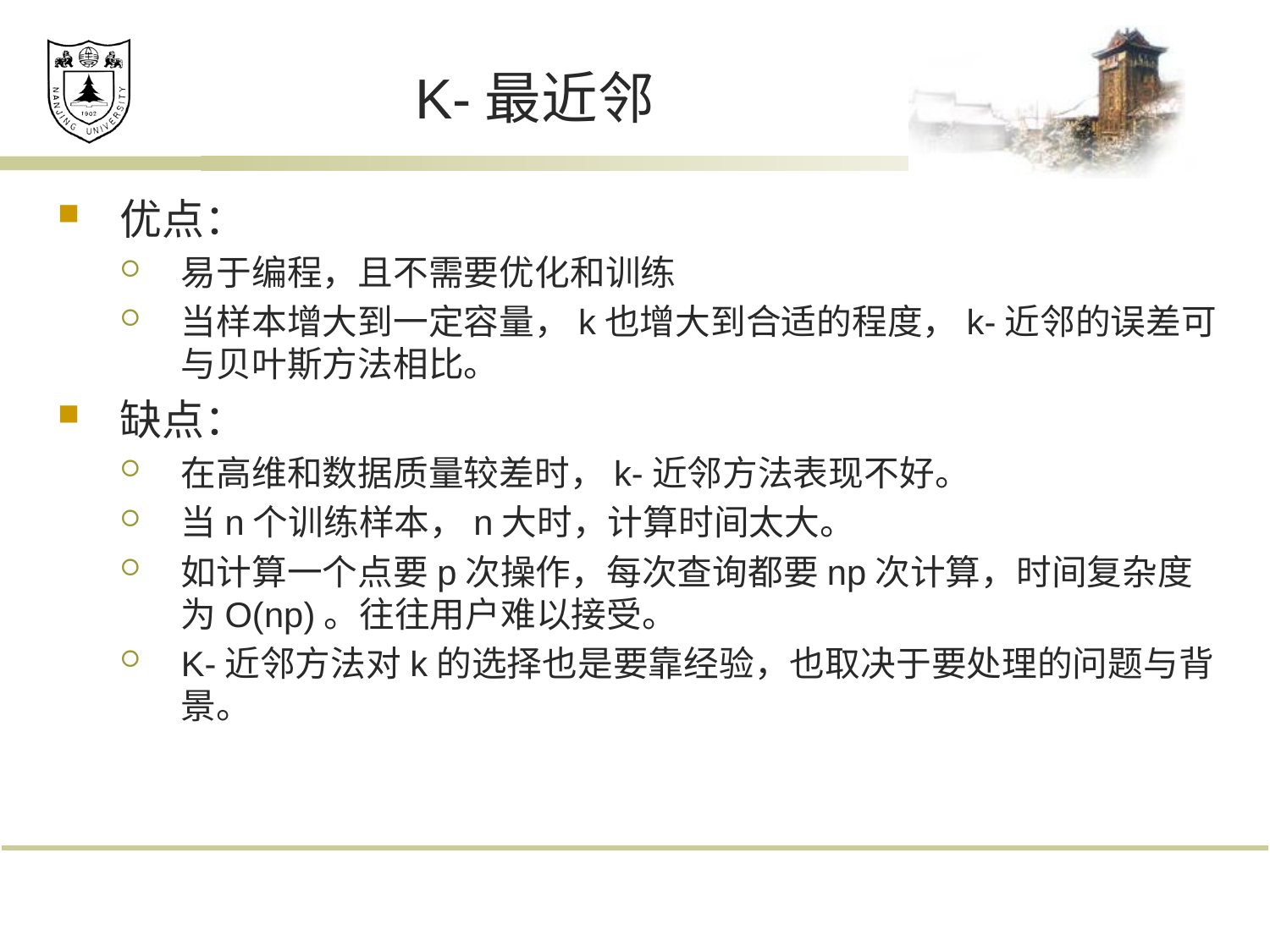

# K-最近邻
优点：
易于编程，且不需要优化和训练
当样本增大到一定容量，k也增大到合适的程度，k-近邻的误差可与贝叶斯方法相比。
缺点：
在高维和数据质量较差时，k-近邻方法表现不好。
当n个训练样本，n大时，计算时间太大。
如计算一个点要p次操作，每次查询都要np次计算，时间复杂度为O(np)。往往用户难以接受。
K-近邻方法对k的选择也是要靠经验，也取决于要处理的问题与背景。